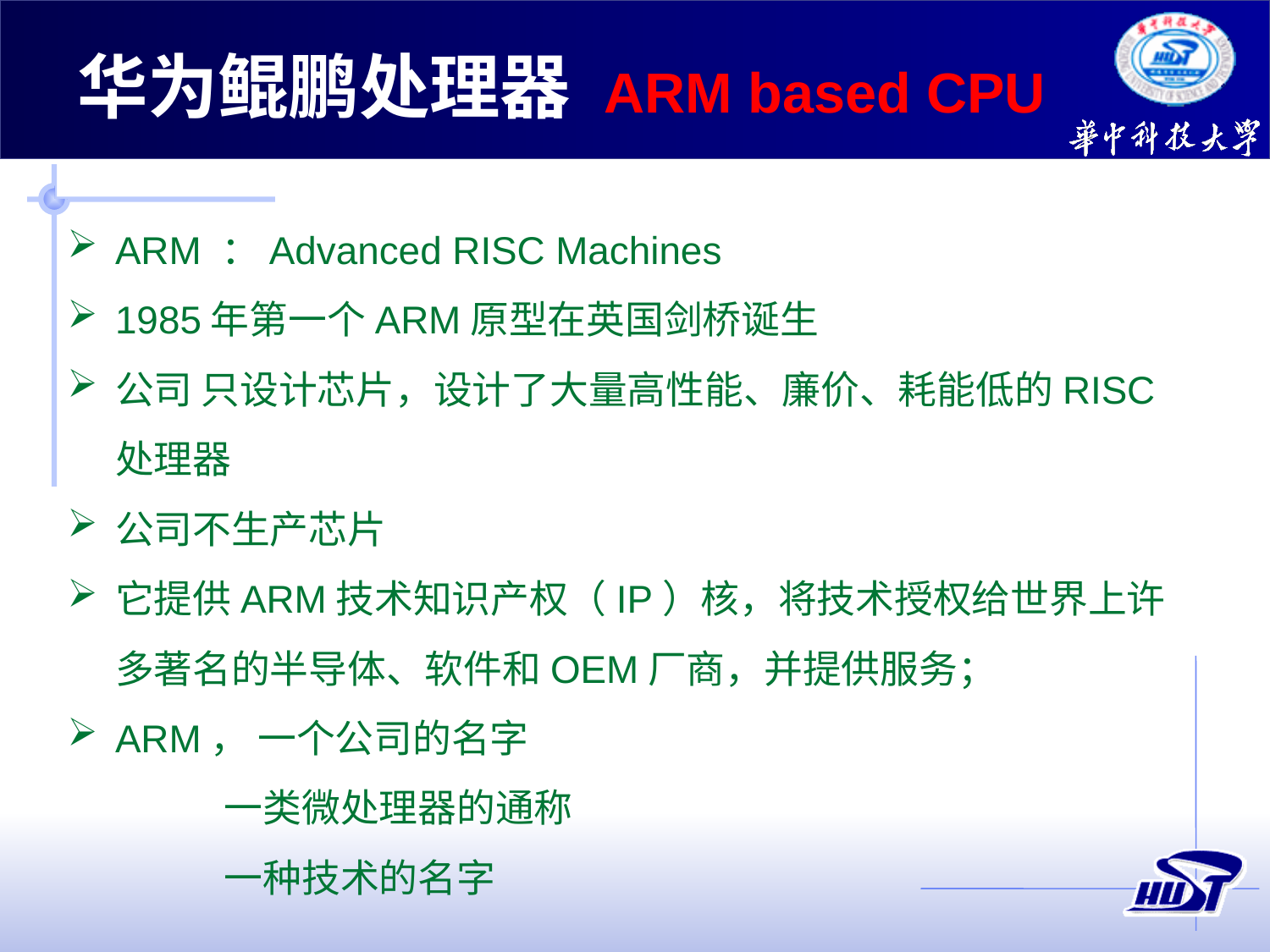

华为鲲鹏处理器 ARM based CPU
ARM ：Advanced RISC Machines
1985年第一个ARM原型在英国剑桥诞生
公司 只设计芯片，设计了大量高性能、廉价、耗能低的RISC 处理器
公司不生产芯片
它提供ARM技术知识产权（IP）核，将技术授权给世界上许多著名的半导体、软件和OEM厂商，并提供服务；
ARM， 一个公司的名字
                 一类微处理器的通称
                 一种技术的名字